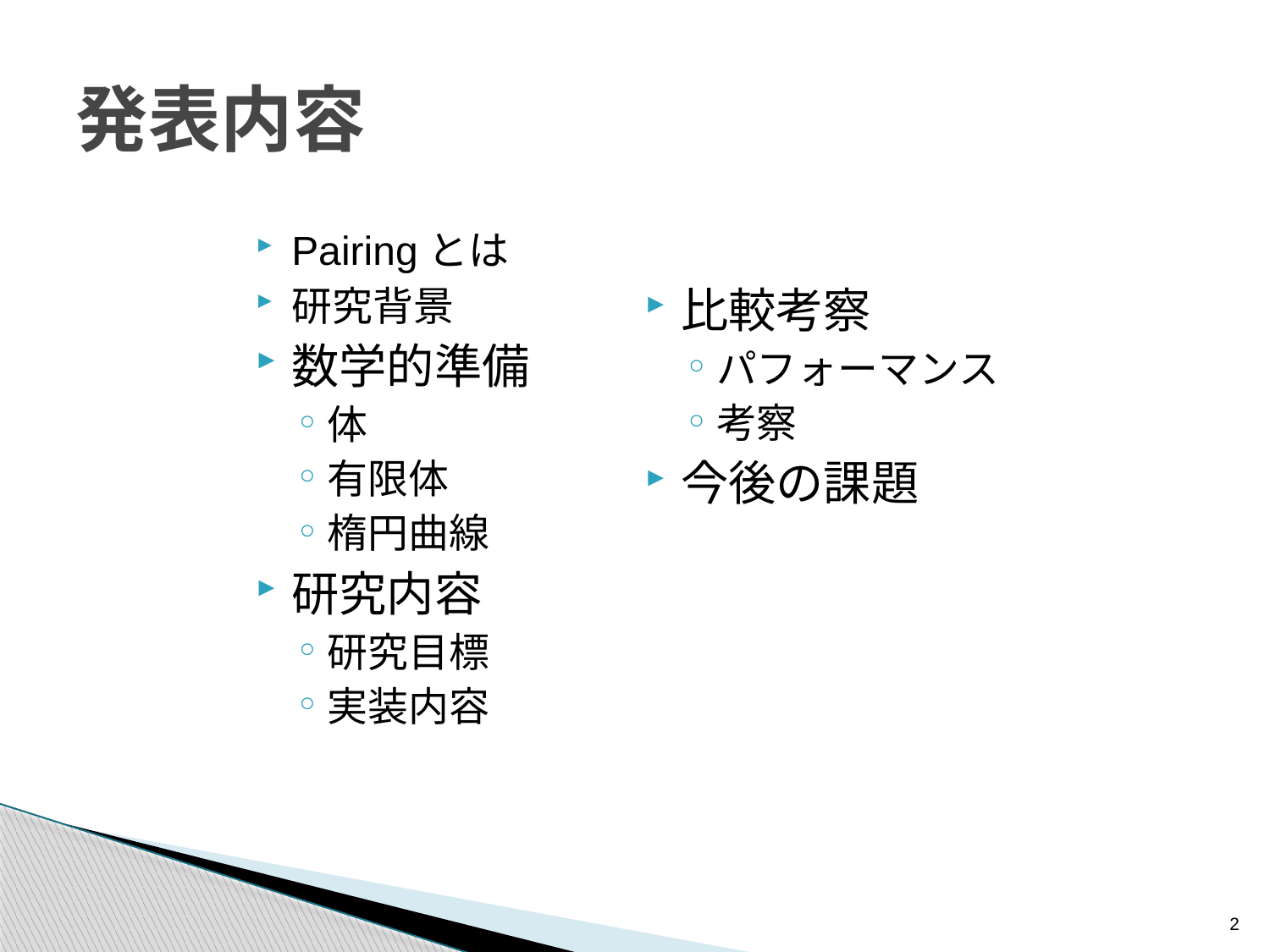

# 発表内容
Pairingとは
研究背景
数学的準備
体
有限体
楕円曲線
研究内容
研究目標
実装内容

比較考察
パフォーマンス
考察
今後の課題
2